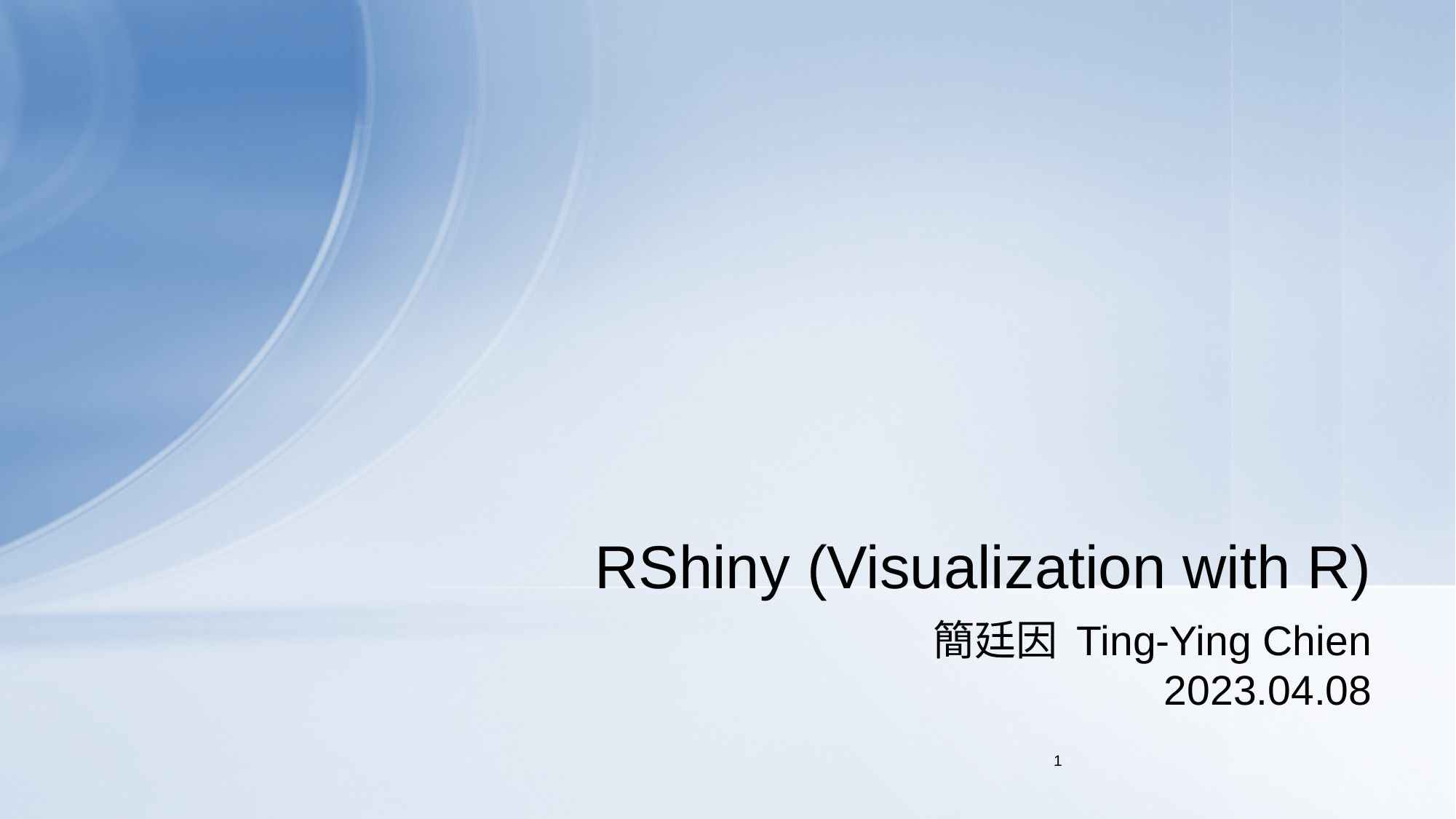

# RShiny (Visualization with R)
 簡廷因 Ting-Ying Chien
2023.04.08
1